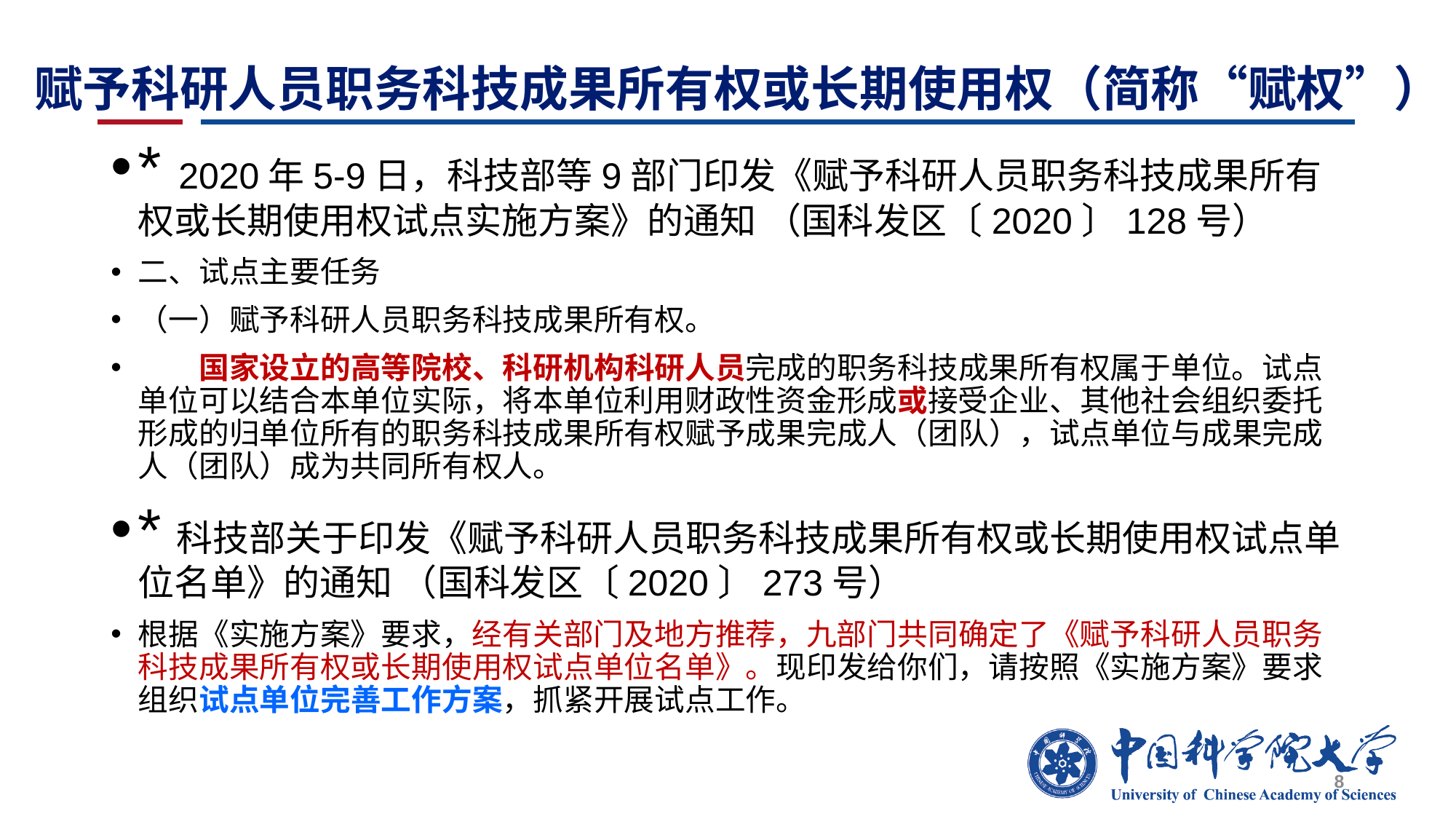

# 赋予科研人员职务科技成果所有权或长期使用权（简称“赋权”）
* 2020年5-9日，科技部等9部门印发《赋予科研人员职务科技成果所有权或长期使用权试点实施方案》的通知 （国科发区〔2020〕128号）
二、试点主要任务
（一）赋予科研人员职务科技成果所有权。
　　国家设立的高等院校、科研机构科研人员完成的职务科技成果所有权属于单位。试点单位可以结合本单位实际，将本单位利用财政性资金形成或接受企业、其他社会组织委托形成的归单位所有的职务科技成果所有权赋予成果完成人（团队），试点单位与成果完成人（团队）成为共同所有权人。
*科技部关于印发《赋予科研人员职务科技成果所有权或长期使用权试点单位名单》的通知 （国科发区〔2020〕273号）
根据《实施方案》要求，经有关部门及地方推荐，九部门共同确定了《赋予科研人员职务科技成果所有权或长期使用权试点单位名单》。现印发给你们，请按照《实施方案》要求组织试点单位完善工作方案，抓紧开展试点工作。

8